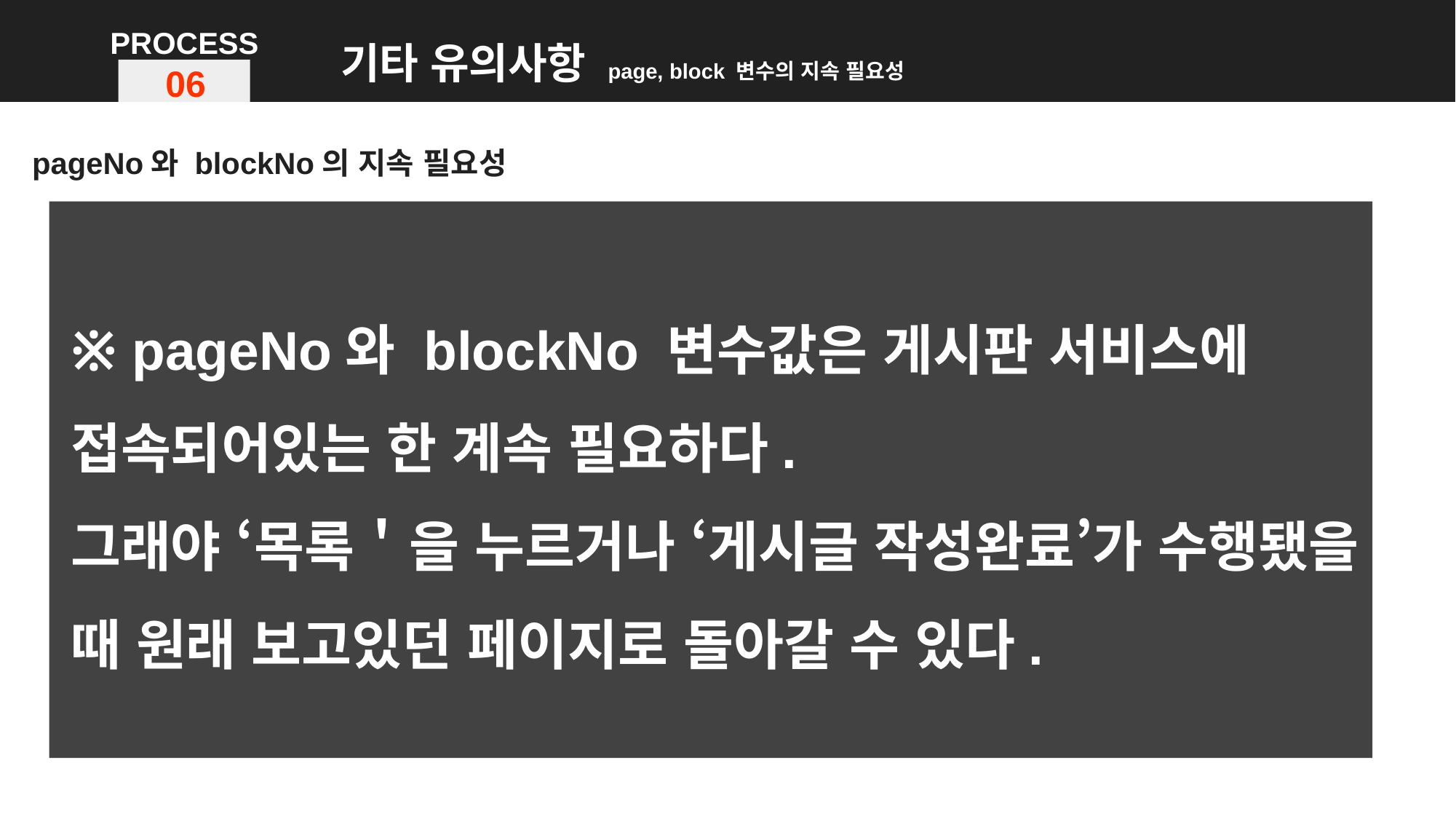

cntBoard() :
전체 게시글 수 조회

SELECT COUNT(*) FROM t_qna_board;

PROCESS
기타 유의사항 page, block 변수의 지속 필요성
06

pageNo와 blockNo의 지속 필요성

※ pageNo와 blockNo 변수값은 게시판 서비스에 접속되어있는 한 계속 필요하다.
그래야 ‘목록＇을 누르거나 ‘게시글 작성완료’가 수행됐을 때 원래 보고있던 페이지로 돌아갈 수 있다.

하이레벨 관점 아이디어 구상 단계
selectPageBoard() :
선택된 페이지에 필요한 게시글 조회
(ex. 2번째 페이지 조회)

SELECT *
  FROM(
        SELECT ROWNUM AS RNUM, A.*
            FROM ( select * from t_qna_board  order by to_number(original_no) desc, parent_no, reg_date ) A
         WHERE ROWNUM <= 7*2
      )
 WHERE RNUM >7*1;

기타
컨텐츠에 대한 내용을 적어요
사용변수 정의 board, page, block 변수
사용변수 코드설명 변수값 구하기

화면단 출력 구한 변수들을 jsp에 활용해보자!